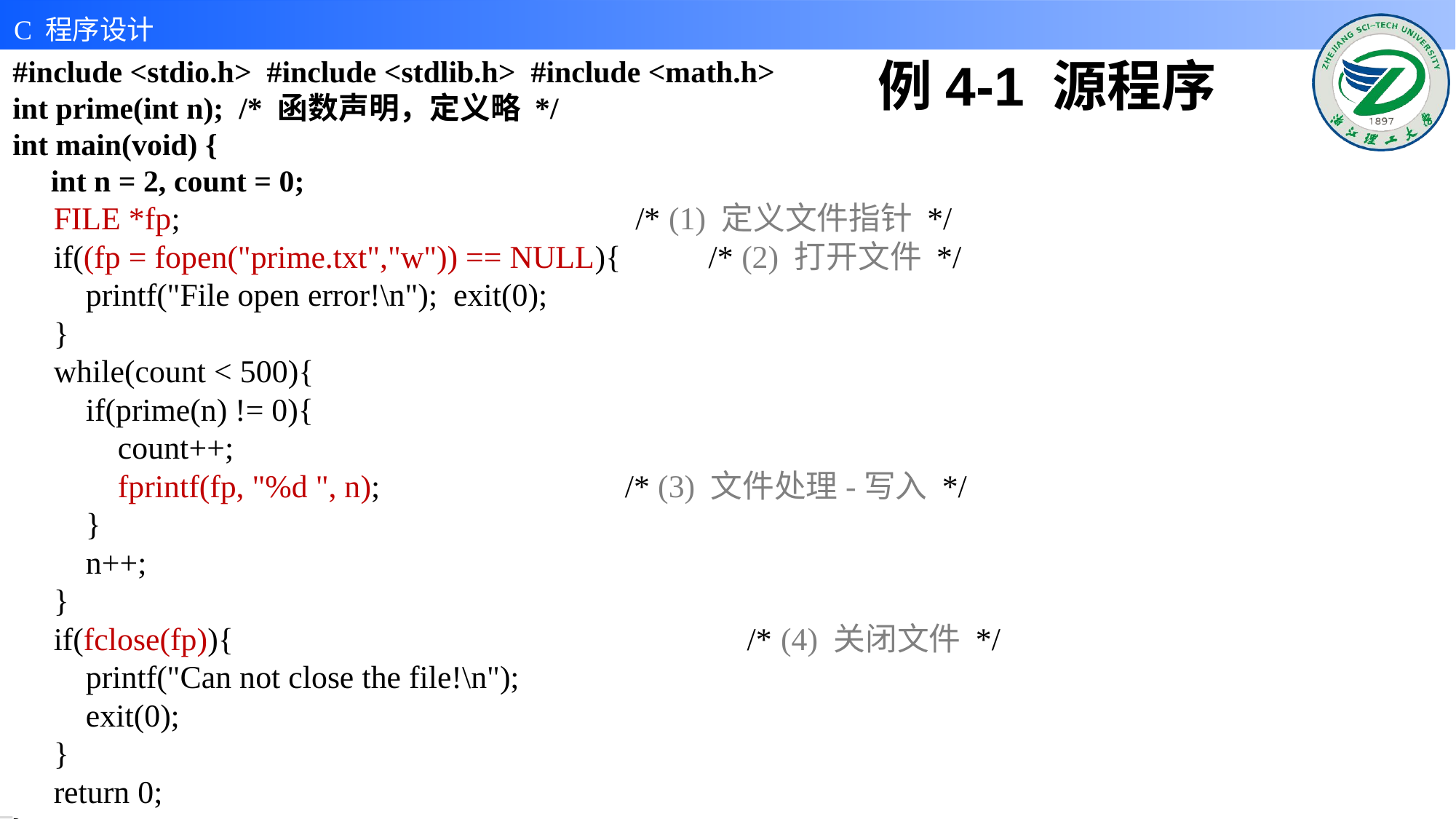

# 例4-1 源程序
#include <stdio.h>  #include <stdlib.h>  #include <math.h>
int prime(int n);  /* 函数声明，定义略 */
int main(void) {
     int n = 2, count = 0;
FILE *fp;              			               /* (1) 定义文件指针 */
if((fp = fopen("prime.txt","w")) == NULL){           /* (2) 打开文件 */
    printf("File open error!\n");  exit(0);
}
while(count < 500){
    if(prime(n) != 0){
        count++;
        fprintf(fp, "%d ", n);  			/* (3) 文件处理-写入 */
    }
    n++;
}
if(fclose(fp)){         		                             /* (4) 关闭文件 */
    printf("Can not close the file!\n");
    exit(0);
}
return 0;
}